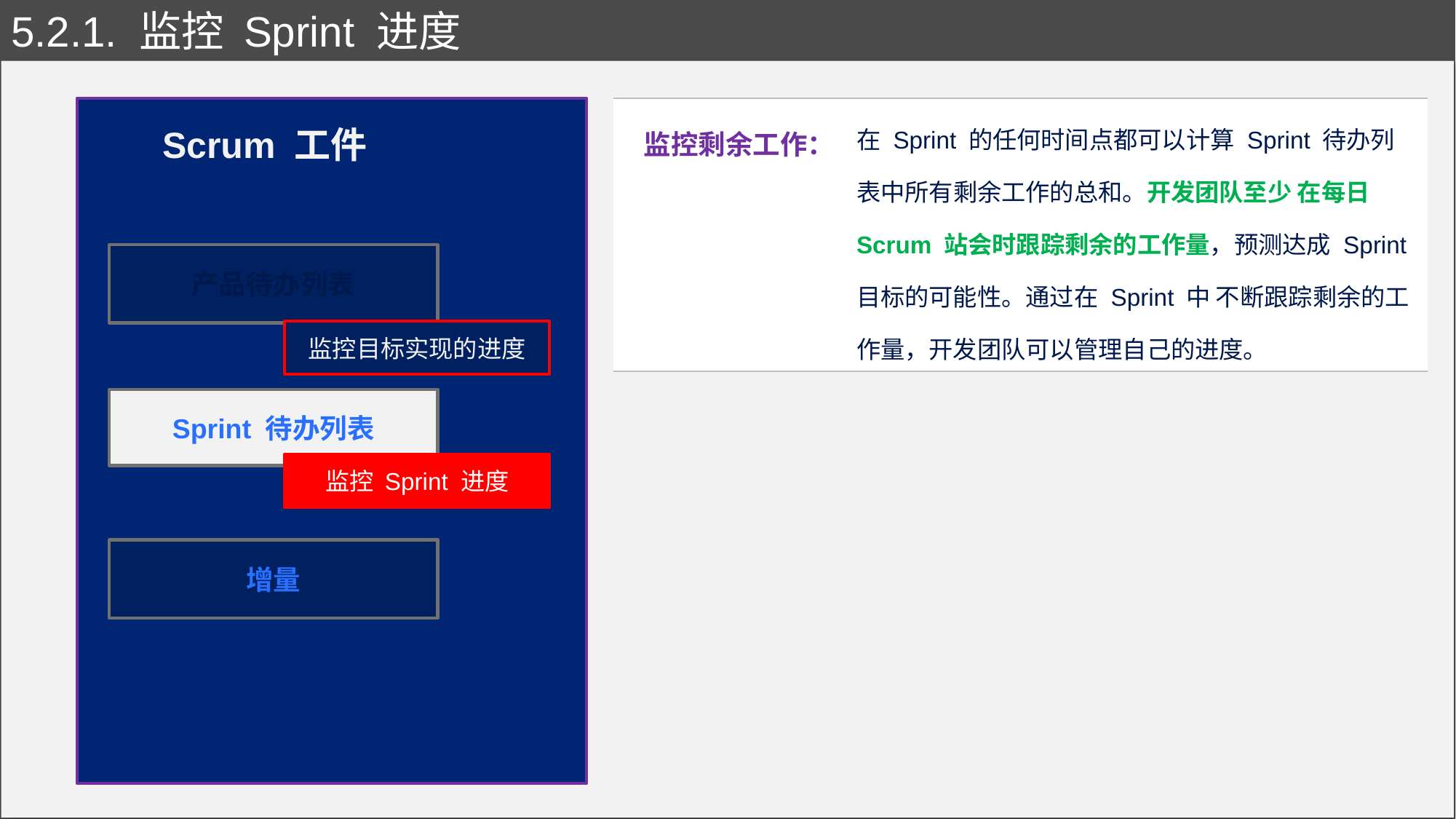

# 5.2.1. 监控 Sprint 进度

| 监控剩余工作： | 在 Sprint 的任何时间点都可以计算 Sprint 待办列表中所有剩余工作的总和。开发团队至少 在每日 Scrum 站会时跟踪剩余的工作量，预测达成 Sprint 目标的可能性。通过在 Sprint 中 不断跟踪剩余的工作量，开发团队可以管理自己的进度。 |
| --- | --- |
Scrum 工件
产品待办列表
监控目标实现的进度
Sprint 待办列表
监控 Sprint 进度
增量